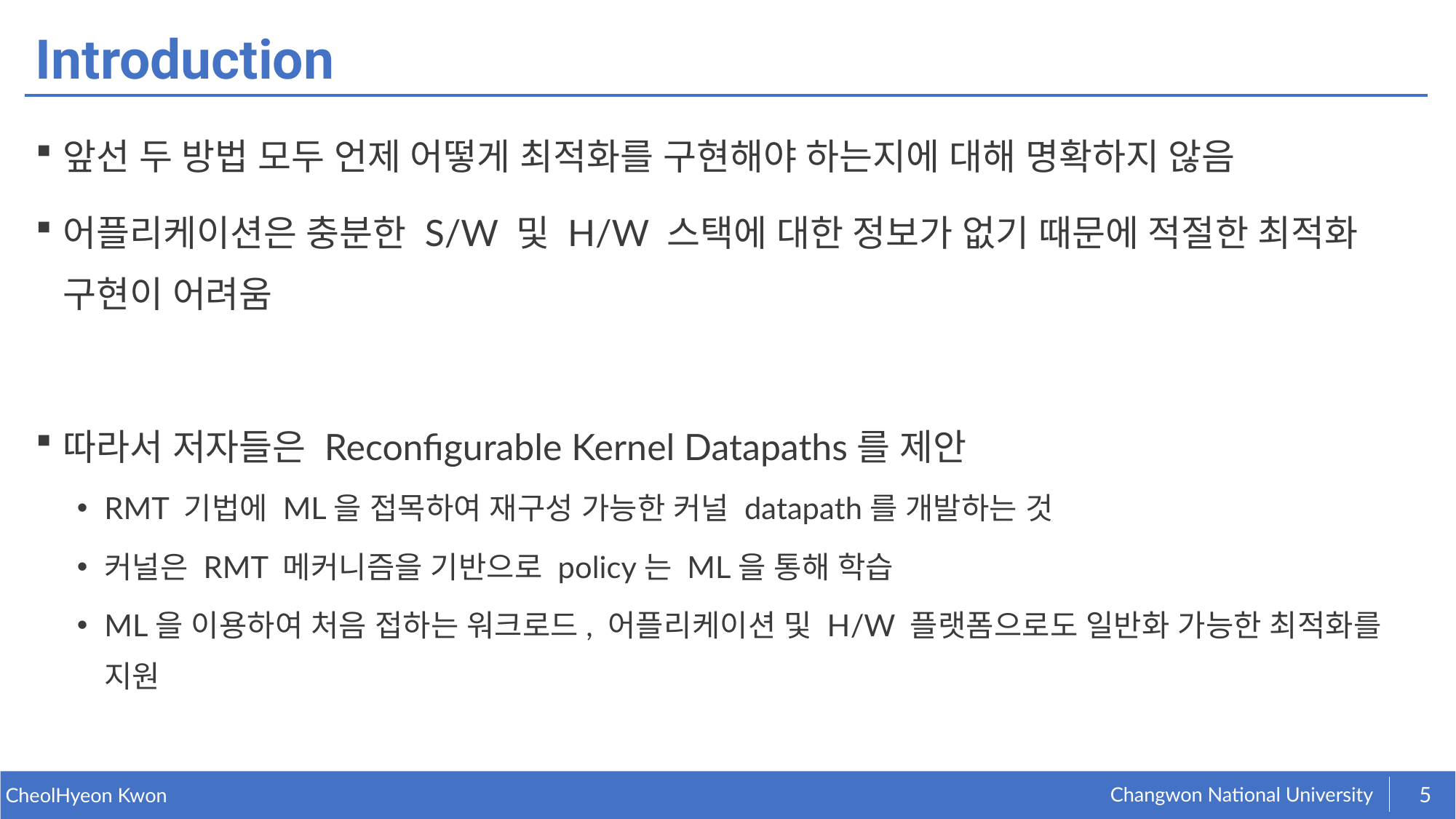

# Introduction
앞선 두 방법 모두 언제 어떻게 최적화를 구현해야 하는지에 대해 명확하지 않음
어플리케이션은 충분한 S/W 및 H/W 스택에 대한 정보가 없기 때문에 적절한 최적화 구현이 어려움

따라서 저자들은 Reconfigurable Kernel Datapaths를 제안
RMT 기법에 ML을 접목하여 재구성 가능한 커널 datapath를 개발하는 것
커널은 RMT 메커니즘을 기반으로 policy는 ML을 통해 학습
ML을 이용하여 처음 접하는 워크로드, 어플리케이션 및 H/W 플랫폼으로도 일반화 가능한 최적화를 지원

5